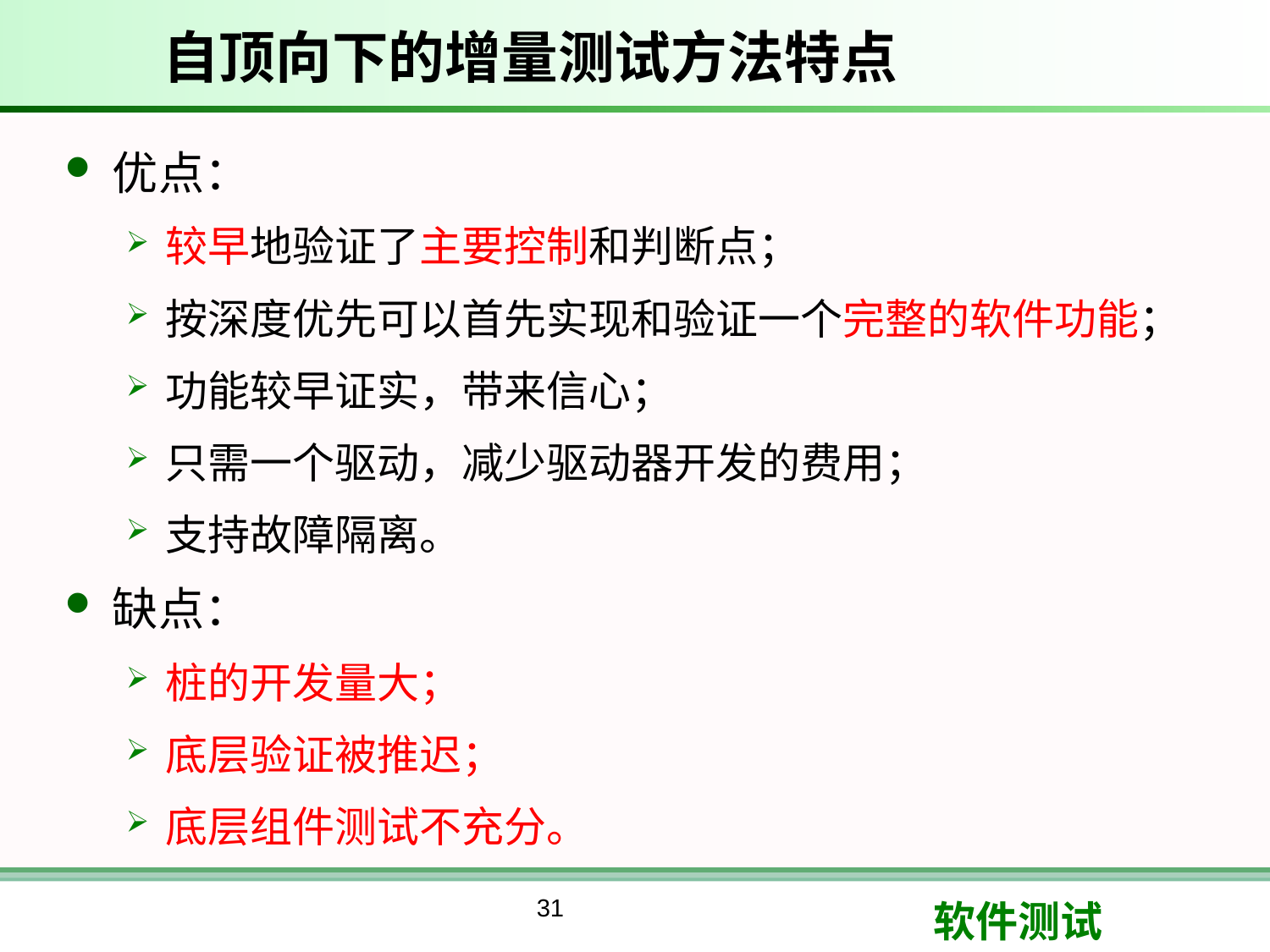

# 自顶向下的增量测试方法特点
优点：
较早地验证了主要控制和判断点；
按深度优先可以首先实现和验证一个完整的软件功能；
功能较早证实，带来信心；
只需一个驱动，减少驱动器开发的费用；
支持故障隔离。
缺点：
桩的开发量大；
底层验证被推迟；
底层组件测试不充分。

31